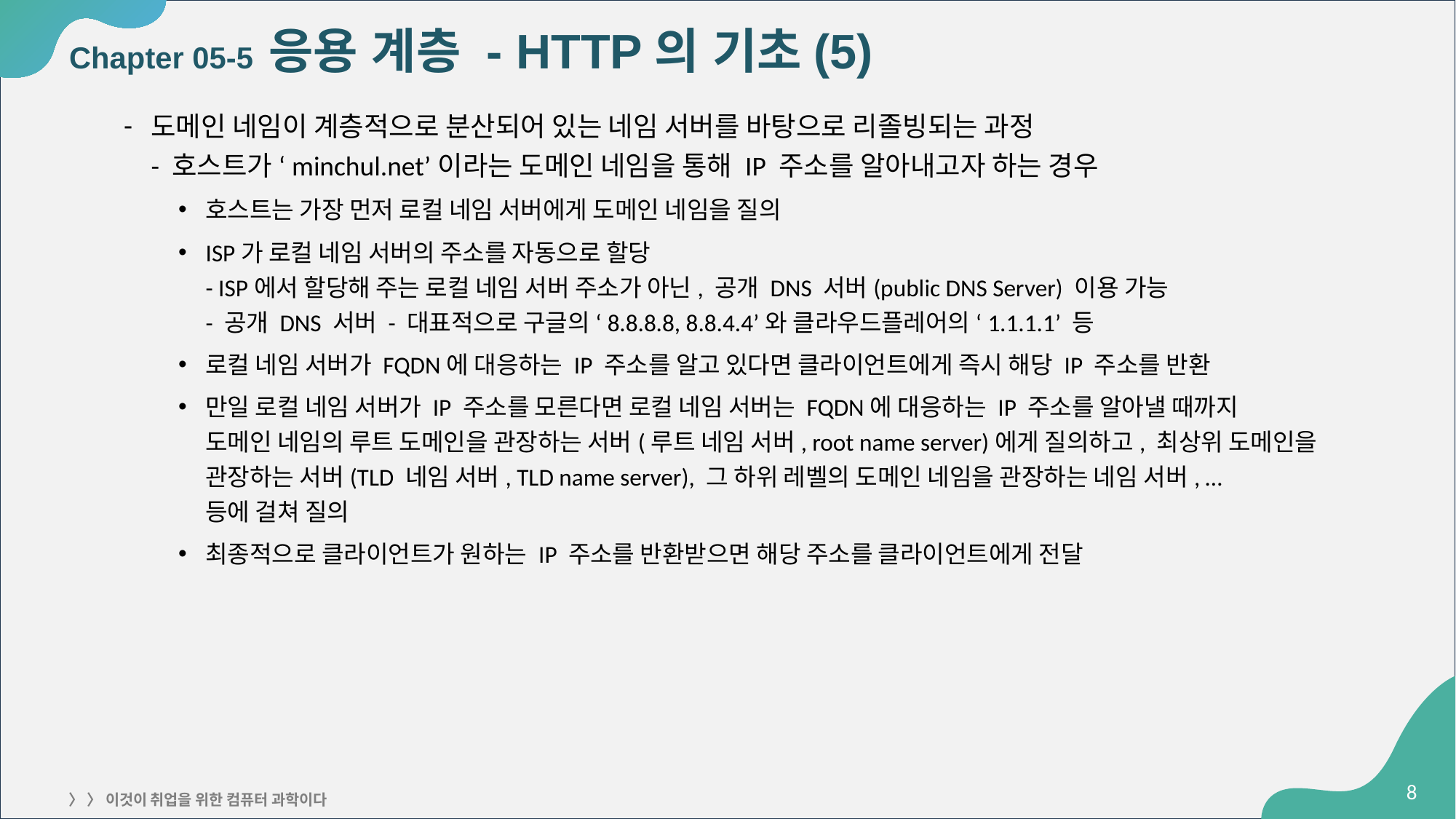

# Chapter 05-5 응용 계층 - HTTP의 기초(5)
도메인 네임이 계층적으로 분산되어 있는 네임 서버를 바탕으로 리졸빙되는 과정
- 호스트가 ‘minchul.net’이라는 도메인 네임을 통해 IP 주소를 알아내고자 하는 경우
호스트는 가장 먼저 로컬 네임 서버에게 도메인 네임을 질의
ISP가 로컬 네임 서버의 주소를 자동으로 할당
- ISP에서 할당해 주는 로컬 네임 서버 주소가 아닌, 공개 DNS 서버(public DNS Server) 이용 가능
- 공개 DNS 서버 - 대표적으로 구글의 ‘8.8.8.8, 8.8.4.4’와 클라우드플레어의 ‘1.1.1.1’ 등
로컬 네임 서버가 FQDN에 대응하는 IP 주소를 알고 있다면 클라이언트에게 즉시 해당 IP 주소를 반환
만일 로컬 네임 서버가 IP 주소를 모른다면 로컬 네임 서버는 FQDN에 대응하는 IP 주소를 알아낼 때까지
도메인 네임의 루트 도메인을 관장하는 서버(루트 네임 서버, root name server)에게 질의하고, 최상위 도메인을 관장하는 서버(TLD 네임 서버, TLD name server), 그 하위 레벨의 도메인 네임을 관장하는 네임 서버, …
등에 걸쳐 질의
최종적으로 클라이언트가 원하는 IP 주소를 반환받으면 해당 주소를 클라이언트에게 전달
8
〉 〉 이것이 취업을 위한 컴퓨터 과학이다